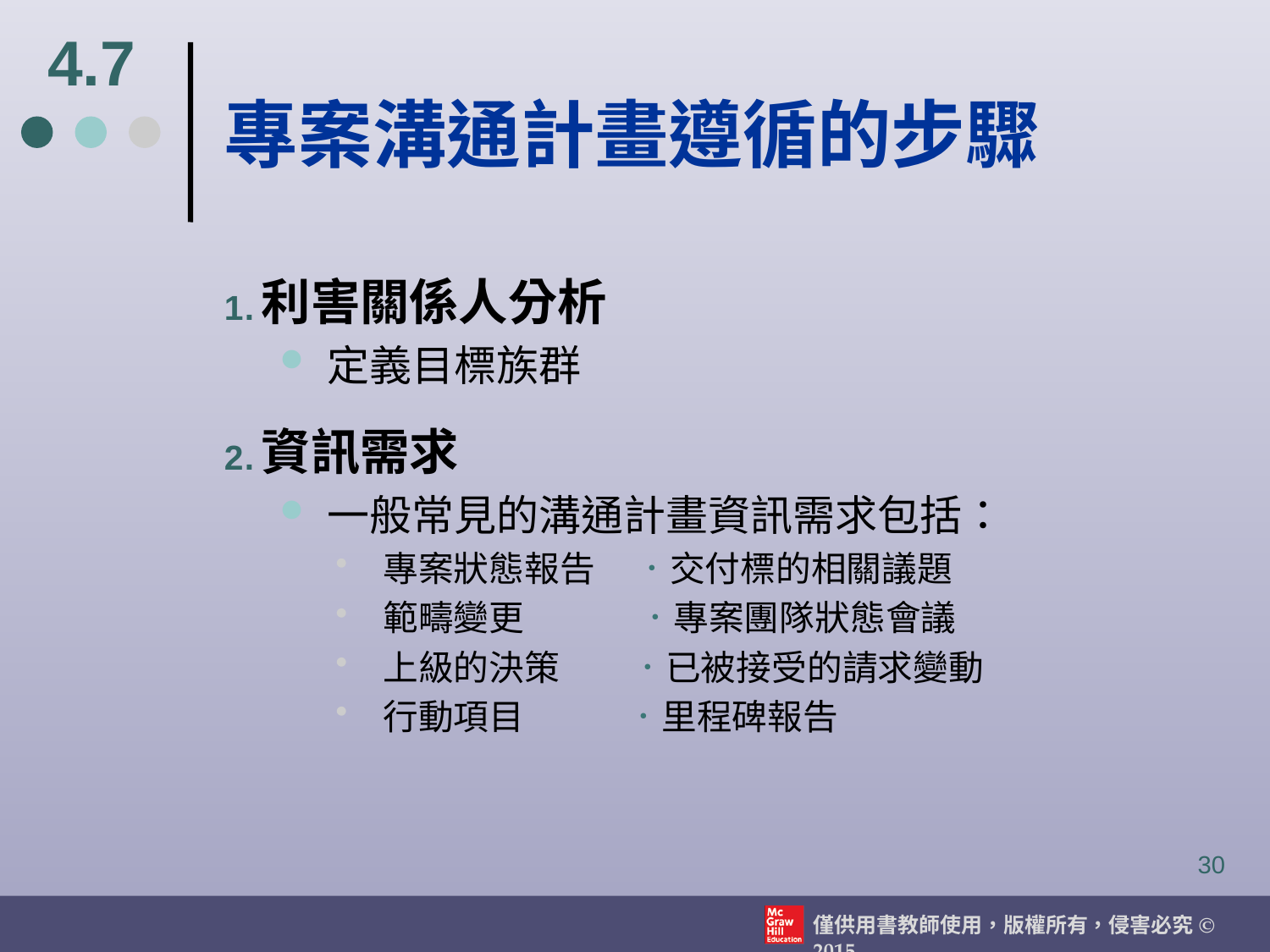

4.7
# 專案溝通計畫遵循的步驟
利害關係人分析
定義目標族群
資訊需求
一般常見的溝通計畫資訊需求包括：
專案狀態報告     ．交付標的相關議題
範疇變更　　　 ．專案團隊狀態會議
上級的決策         ．已被接受的請求變動
行動項目             ．里程碑報告
30